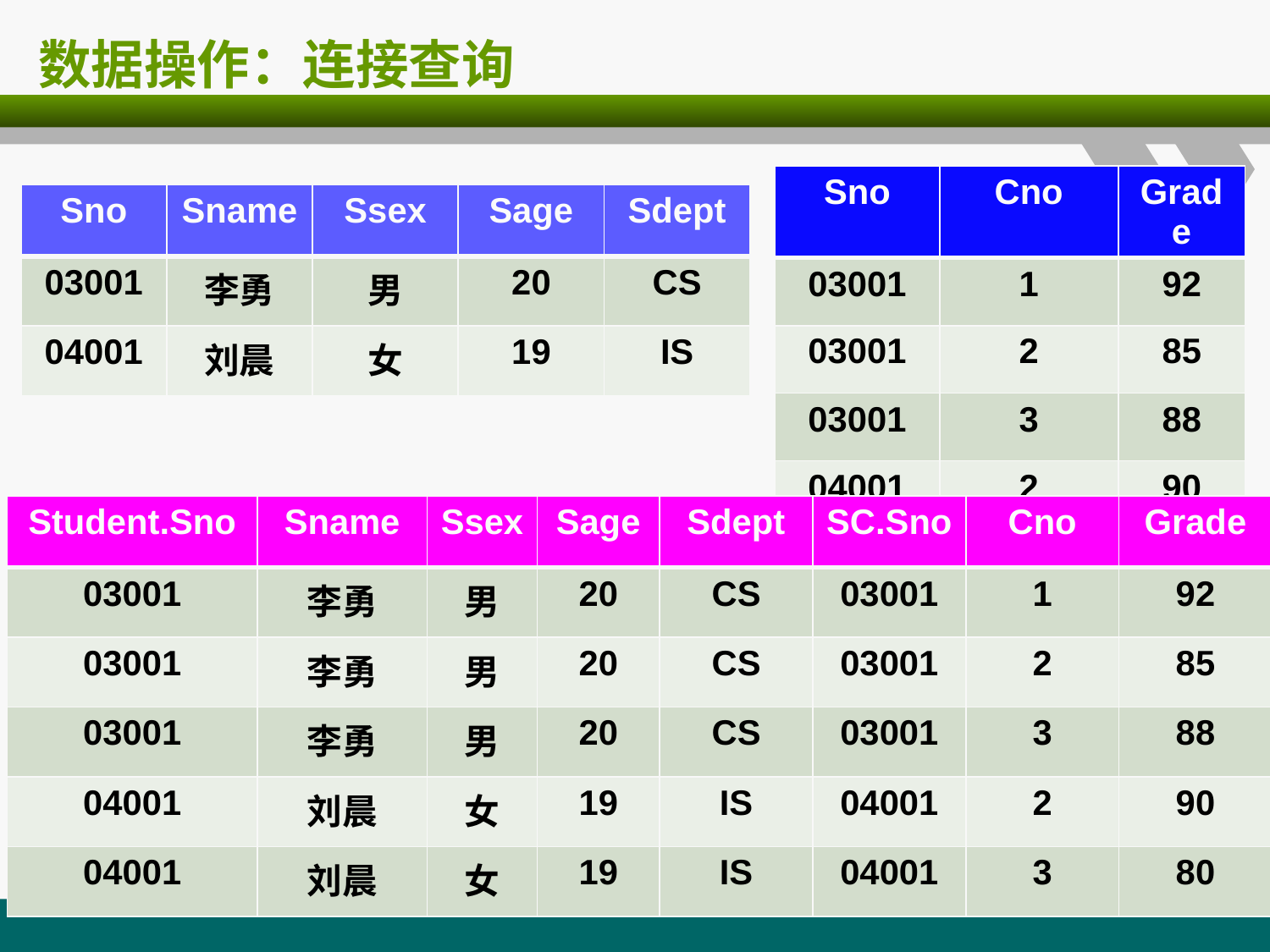

# 数据操作：连接查询
| Sno | Cno | Grade |
| --- | --- | --- |
| 03001 | 1 | 92 |
| 03001 | 2 | 85 |
| 03001 | 3 | 88 |
| 04001 | 2 | 90 |
| 04001 | 3 | 80 |
| Sno | Sname | Ssex | Sage | Sdept |
| --- | --- | --- | --- | --- |
| 03001 | 李勇 | 男 | 20 | CS |
| 04001 | 刘晨 | 女 | 19 | IS |
| Student.Sno | Sname | Ssex | Sage | Sdept | SC.Sno | Cno | Grade |
| --- | --- | --- | --- | --- | --- | --- | --- |
| 03001 | 李勇 | 男 | 20 | CS | 03001 | 1 | 92 |
| 03001 | 李勇 | 男 | 20 | CS | 03001 | 2 | 85 |
| 03001 | 李勇 | 男 | 20 | CS | 03001 | 3 | 88 |
| 04001 | 刘晨 | 女 | 19 | IS | 04001 | 2 | 90 |
| 04001 | 刘晨 | 女 | 19 | IS | 04001 | 3 | 80 |